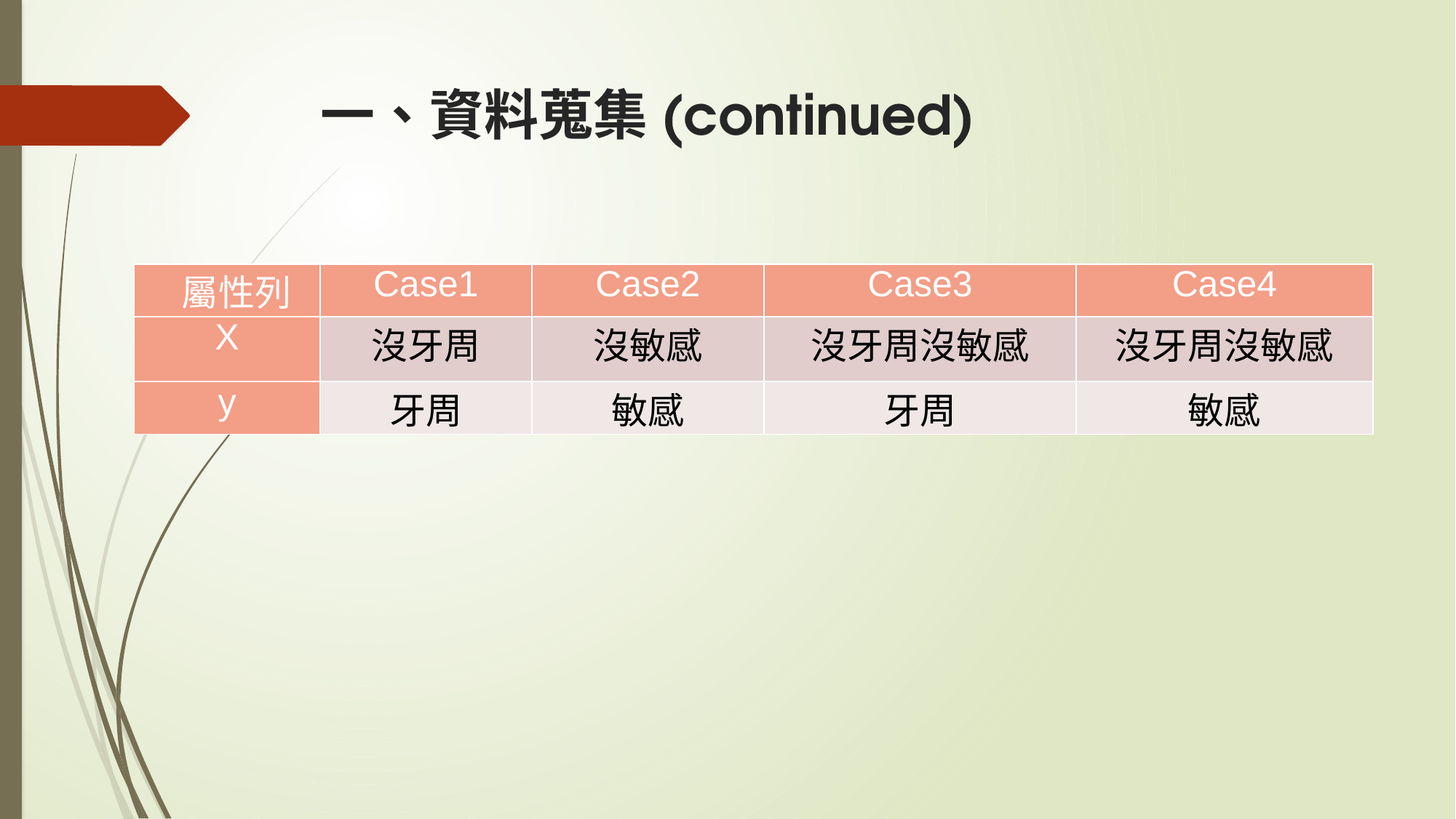

# 一、資料蒐集(continued)
| 屬性列 | Case1 | Case2 | Case3 | Case4 |
| --- | --- | --- | --- | --- |
| X | 沒牙周 | 沒敏感 | 沒牙周沒敏感 | 沒牙周沒敏感 |
| y | 牙周 | 敏感 | 牙周 | 敏感 |